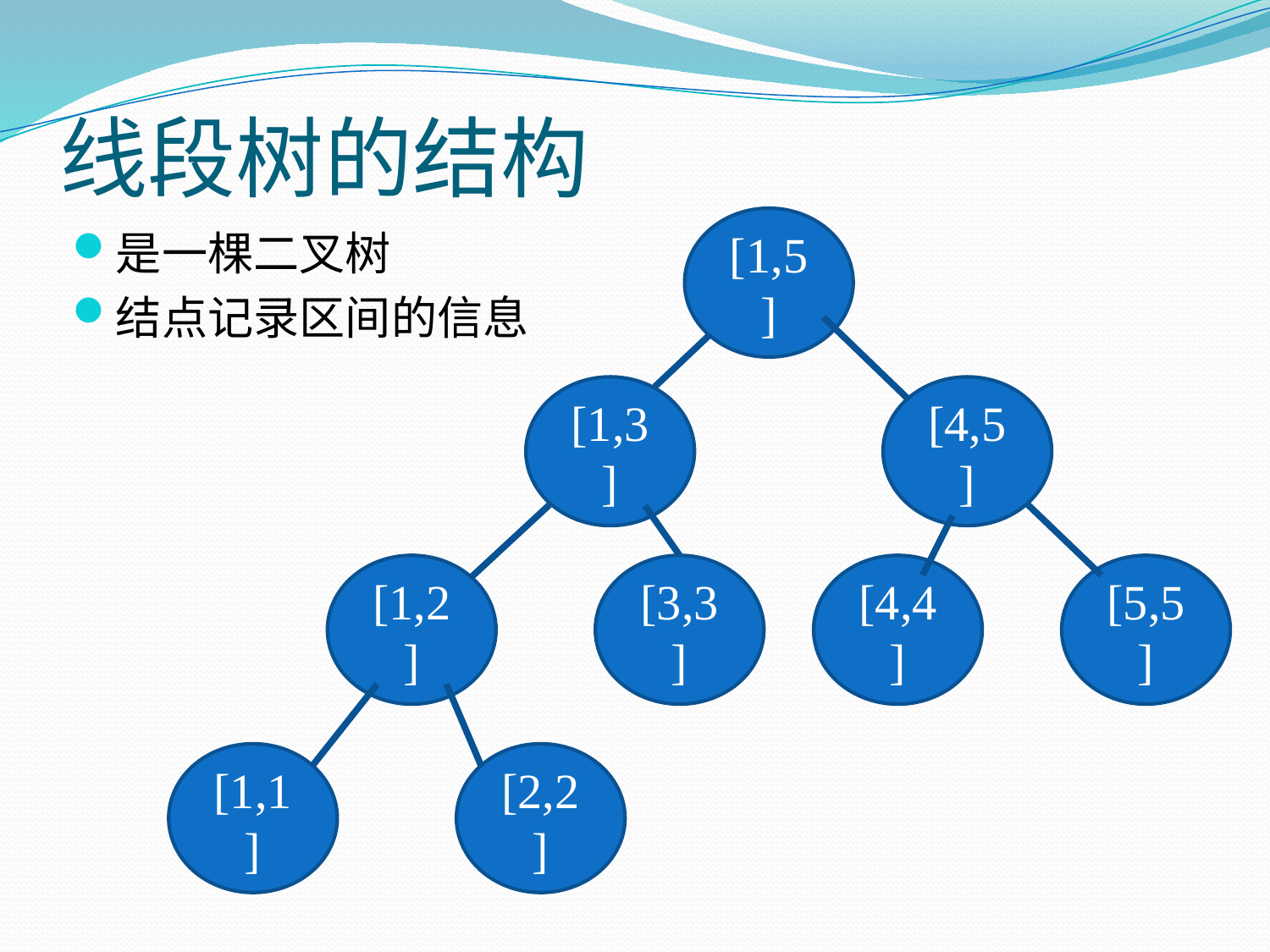

# 线段树的结构
[1,5]
[1,3]
[4,5]
[1,2]
[3,3]
[4,4]
[5,5]
[1,1]
[2,2]
是一棵二叉树
结点记录区间的信息